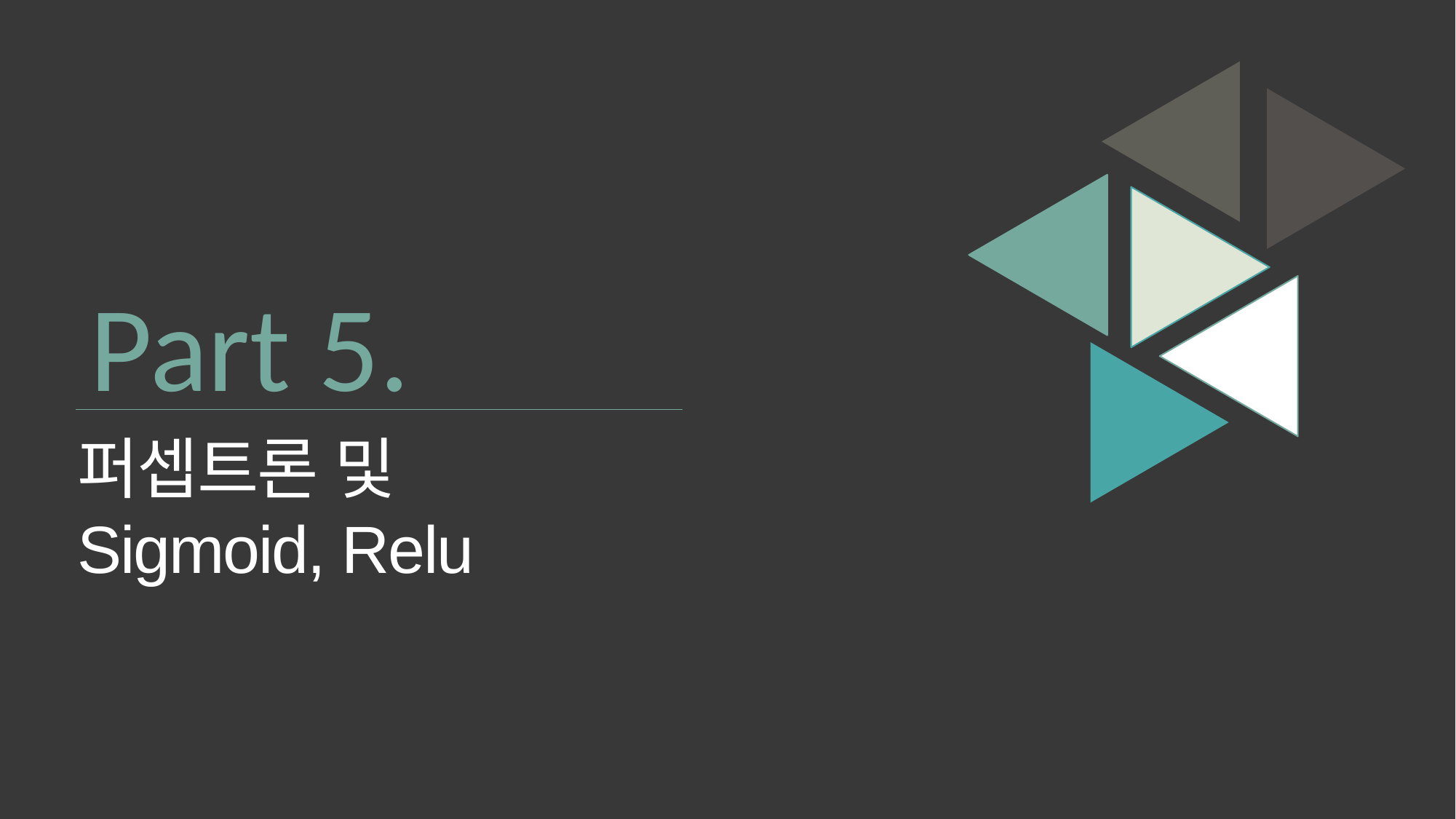

Part 5.

# 퍼셉트론 및 Sigmoid, Relu